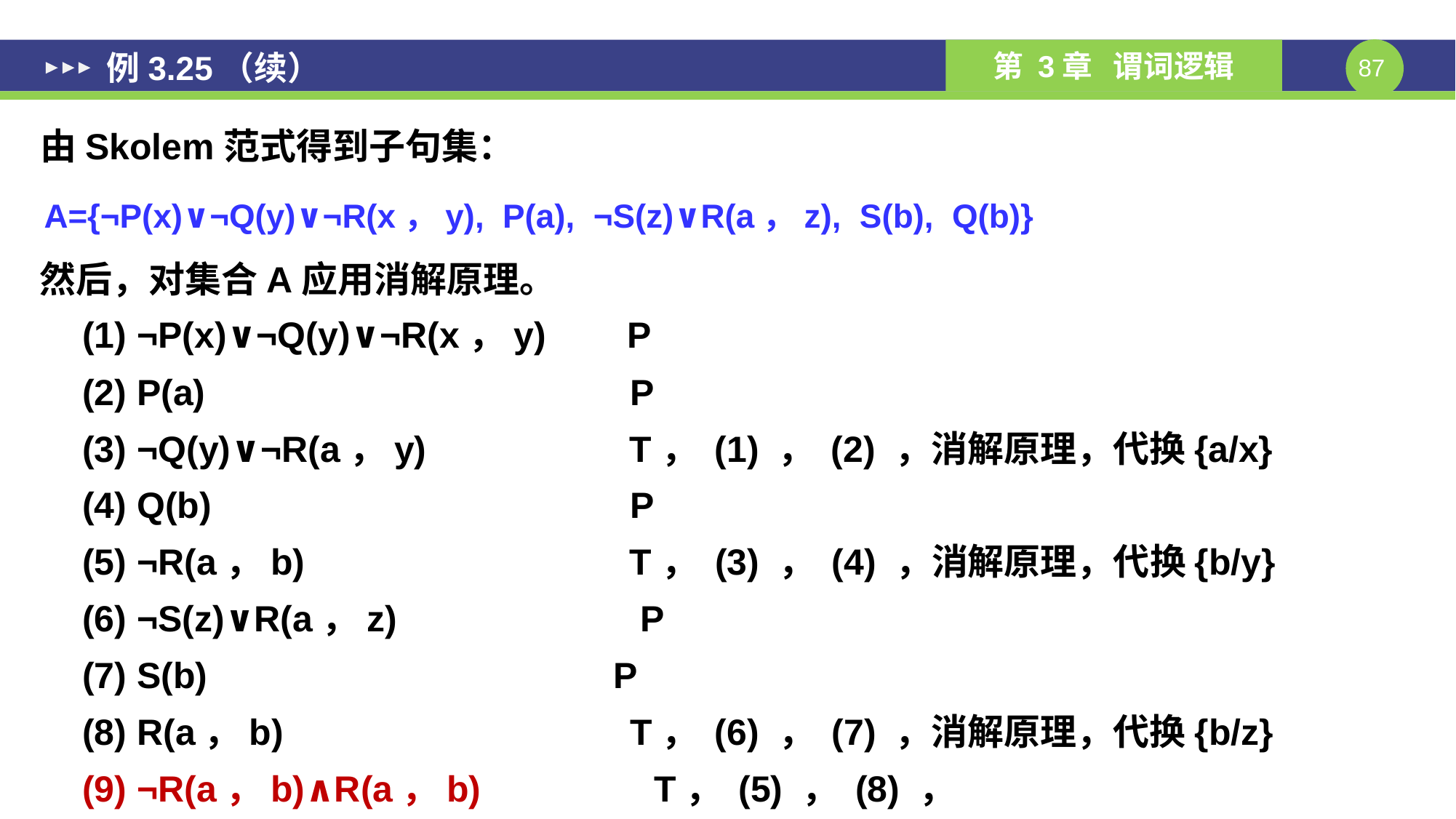

例3.25（续）
由Skolem范式得到子句集：
A={¬P(x)∨¬Q(y)∨¬R(x，y),  P(a),  ¬S(z)∨R(a，z),  S(b),  Q(b)}
然后，对集合A应用消解原理。
(1) ¬P(x)∨¬Q(y)∨¬R(x，y)        P
(2) P(a)                        	           P
(3) ¬Q(y)∨¬R(a，y)                    T， (1) ， (2) ，消解原理，代换{a/x}
(4) Q(b)                      	           P
(5) ¬R(a，b)                                T， (3) ， (4) ，消解原理，代换{b/y}
(6) ¬S(z)∨R(a，z)                        P
(7) S(b)                                        P
(8) R(a，b)                     	           T， (6) ， (7) ，消解原理，代换{b/z}
(9) ¬R(a，b)∧R(a，b)                 T， (5) ， (8) ，